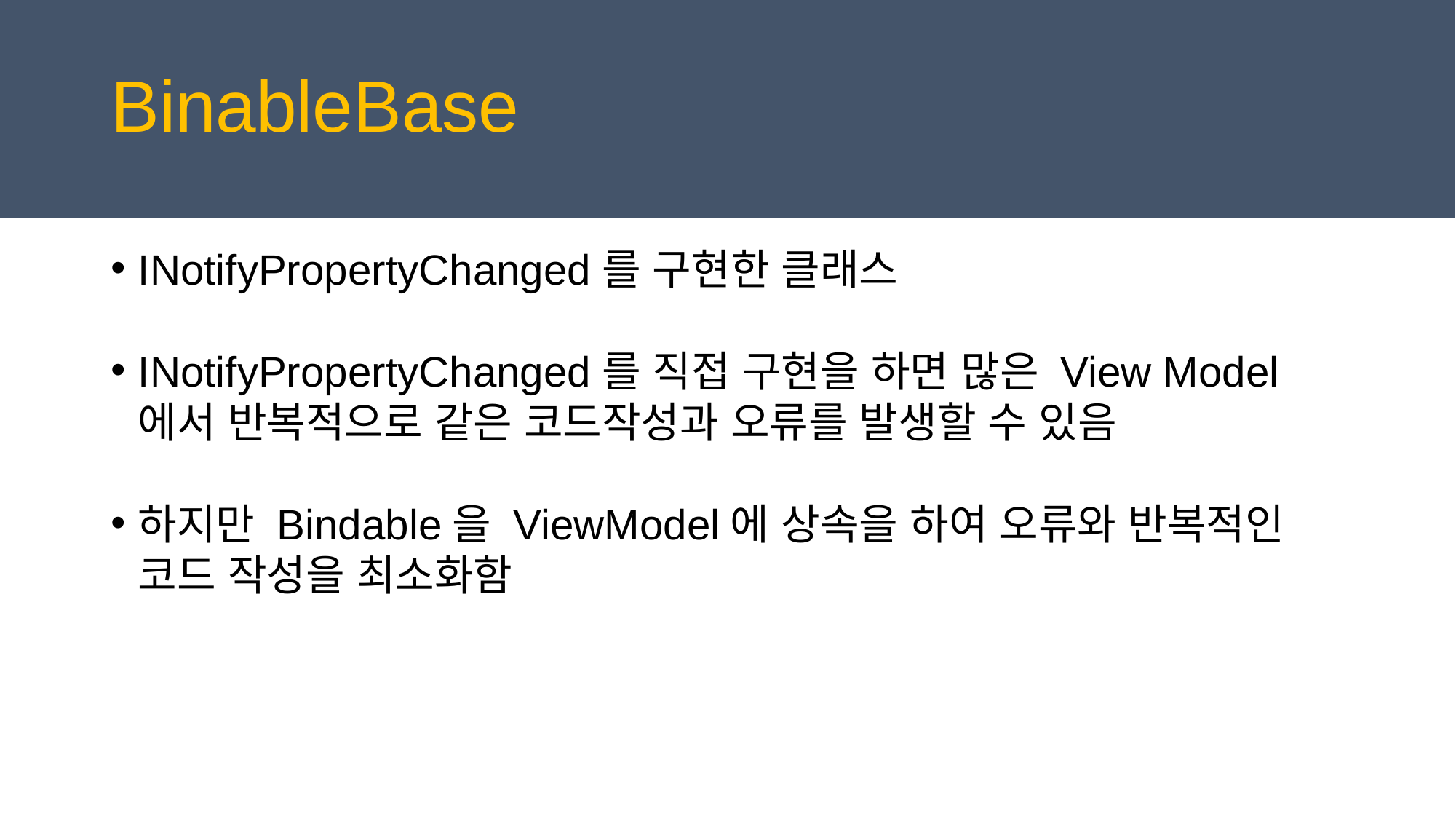

BinableBase
INotifyPropertyChanged를 구현한 클래스

INotifyPropertyChanged를 직접 구현을 하면 많은 View Model에서 반복적으로 같은 코드작성과 오류를 발생할 수 있음

하지만 Bindable을 ViewModel에 상속을 하여 오류와 반복적인 코드 작성을 최소화함